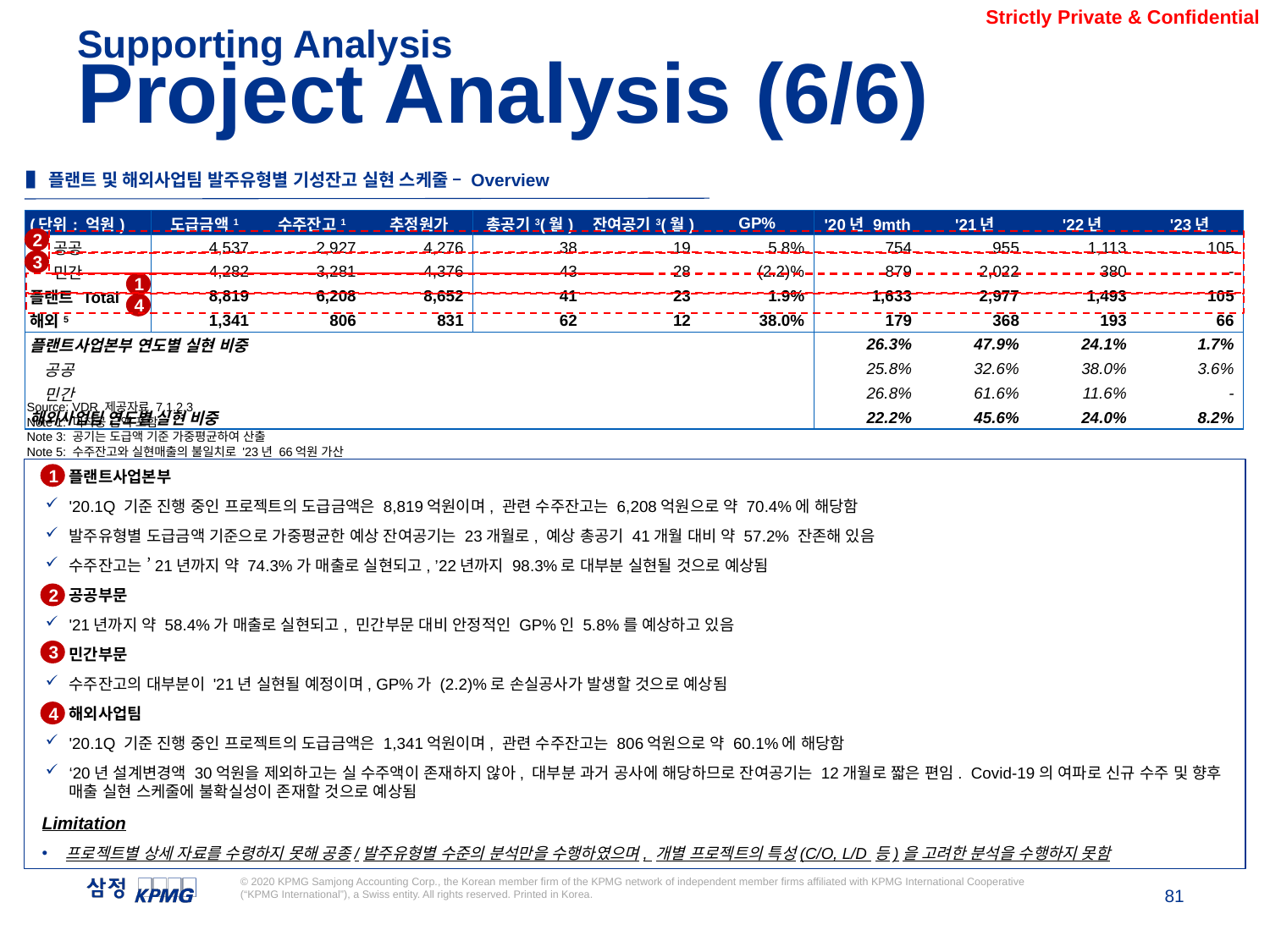

Supporting Analysis
Project Analysis (6/6)
▌플랜트 및 해외사업팀 발주유형별 기성잔고 실현 스케줄 – Overview

| (단위: 억원) | 도급금액1 | 수주잔고1 | 추정원가 | 총공기3(월) | 잔여공기3(월) | GP% | '20년 9mth | '21년 | '22년 | '23년 |
| --- | --- | --- | --- | --- | --- | --- | --- | --- | --- | --- |
| 공공 | 4,537 | 2,927 | 4,276 | 38 | 19 | 5.8% | 754 | 955 | 1,113 | 105 |
| 민간 | 4,282 | 3,281 | 4,376 | 43 | 28 | (2.2)% | 879 | 2,022 | 380 | - |
| 플랜트 Total | 8,819 | 6,208 | 8,652 | 41 | 23 | 1.9% | 1,633 | 2,977 | 1,493 | 105 |
| 해외5 | 1,341 | 806 | 831 | 62 | 12 | 38.0% | 179 | 368 | 193 | 66 |
| 플랜트사업본부 연도별 실현 비중 |  |  |  |  |  |  | 26.3% | 47.9% | 24.1% | 1.7% |
| 공공 |  |  |  |  |  |  | 25.8% | 32.6% | 38.0% | 3.6% |
| 민간 |  |  |  |  |  |  | 26.8% | 61.6% | 11.6% | - |
| 해외사업팀 연도별 실현 비중 |  |  |  |  |  |  | 22.2% | 45.6% | 24.0% | 8.2% |
2

3

1

4
Source: VDR 제공자료 7.1.2.3
Note 1: 미착공 금액 포함
Note 3: 공기는 도급액 기준 가중평균하여 산출
Note 5: 수주잔고와 실현매출의 불일치로 '23년 66억원 가산

플랜트사업본부
'20.1Q 기준 진행 중인 프로젝트의 도급금액은 8,819억원이며, 관련 수주잔고는 6,208억원으로 약 70.4%에 해당함
발주유형별 도급금액 기준으로 가중평균한 예상 잔여공기는 23개월로, 예상 총공기 41개월 대비 약 57.2% 잔존해 있음
수주잔고는 ’21년까지 약 74.3%가 매출로 실현되고, ’22년까지 98.3%로 대부분 실현될 것으로 예상됨
공공부문
'21년까지 약 58.4%가 매출로 실현되고, 민간부문 대비 안정적인 GP%인 5.8%를 예상하고 있음
민간부문
수주잔고의 대부분이 '21년 실현될 예정이며, GP%가 (2.2)%로 손실공사가 발생할 것으로 예상됨
해외사업팀
'20.1Q 기준 진행 중인 프로젝트의 도급금액은 1,341억원이며, 관련 수주잔고는 806억원으로 약 60.1%에 해당함
‘20년 설계변경액 30억원을 제외하고는 실 수주액이 존재하지 않아, 대부분 과거 공사에 해당하므로 잔여공기는 12개월로 짧은 편임.  Covid-19의 여파로 신규 수주 및 향후 매출 실현 스케줄에 불확실성이 존재할 것으로 예상됨
Limitation
프로젝트별 상세 자료를 수령하지 못해 공종/발주유형별 수준의 분석만을 수행하였으며, 개별 프로젝트의 특성(C/O, L/D 등)을 고려한 분석을 수행하지 못함
1
2
3
4